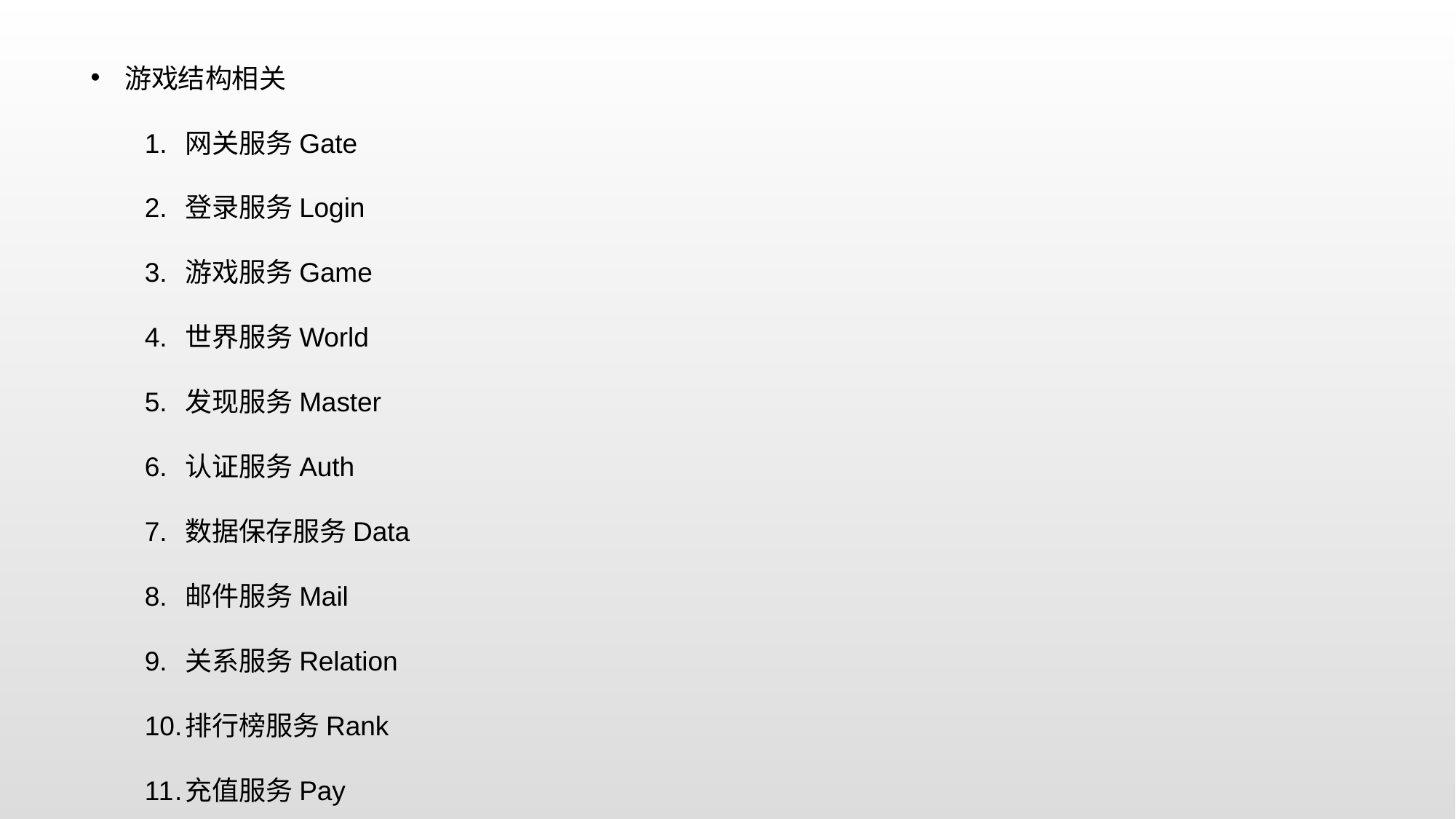

游戏结构相关
网关服务Gate
登录服务Login
游戏服务Game
世界服务World
发现服务Master
认证服务Auth
数据保存服务Data
邮件服务Mail
关系服务Relation
排行榜服务Rank
充值服务Pay